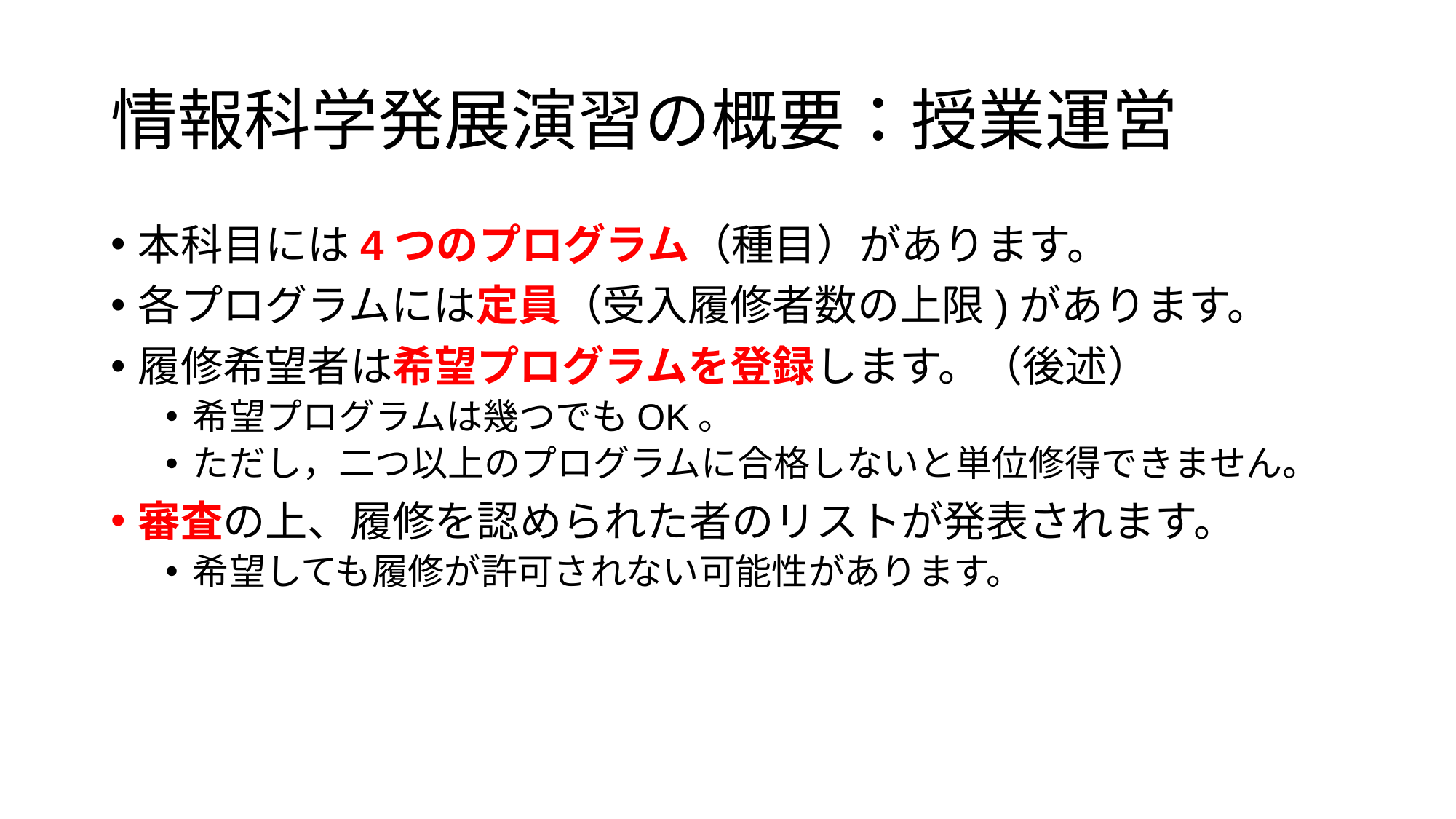

# 情報科学発展演習の概要：授業運営
本科目には4つのプログラム（種目）があります。
各プログラムには定員（受入履修者数の上限)があります。
履修希望者は希望プログラムを登録します。（後述）
希望プログラムは幾つでもOK。
ただし，二つ以上のプログラムに合格しないと単位修得できません。
審査の上、履修を認められた者のリストが発表されます。
希望しても履修が許可されない可能性があります。